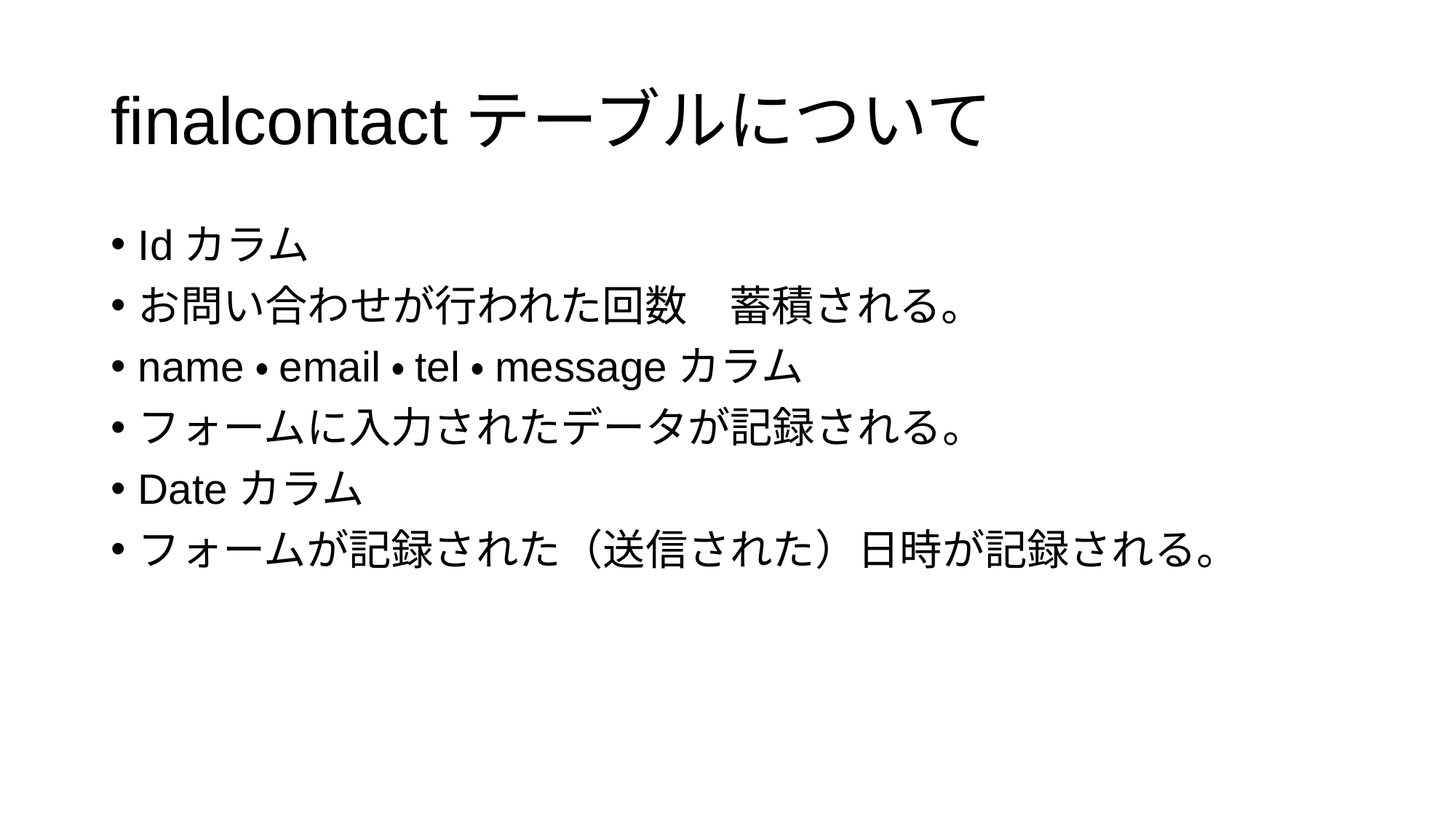

# finalcontactテーブルについて
Idカラム
お問い合わせが行われた回数　蓄積される。
name・email・tel・messageカラム
フォームに入力されたデータが記録される。
Dateカラム
フォームが記録された（送信された）日時が記録される。